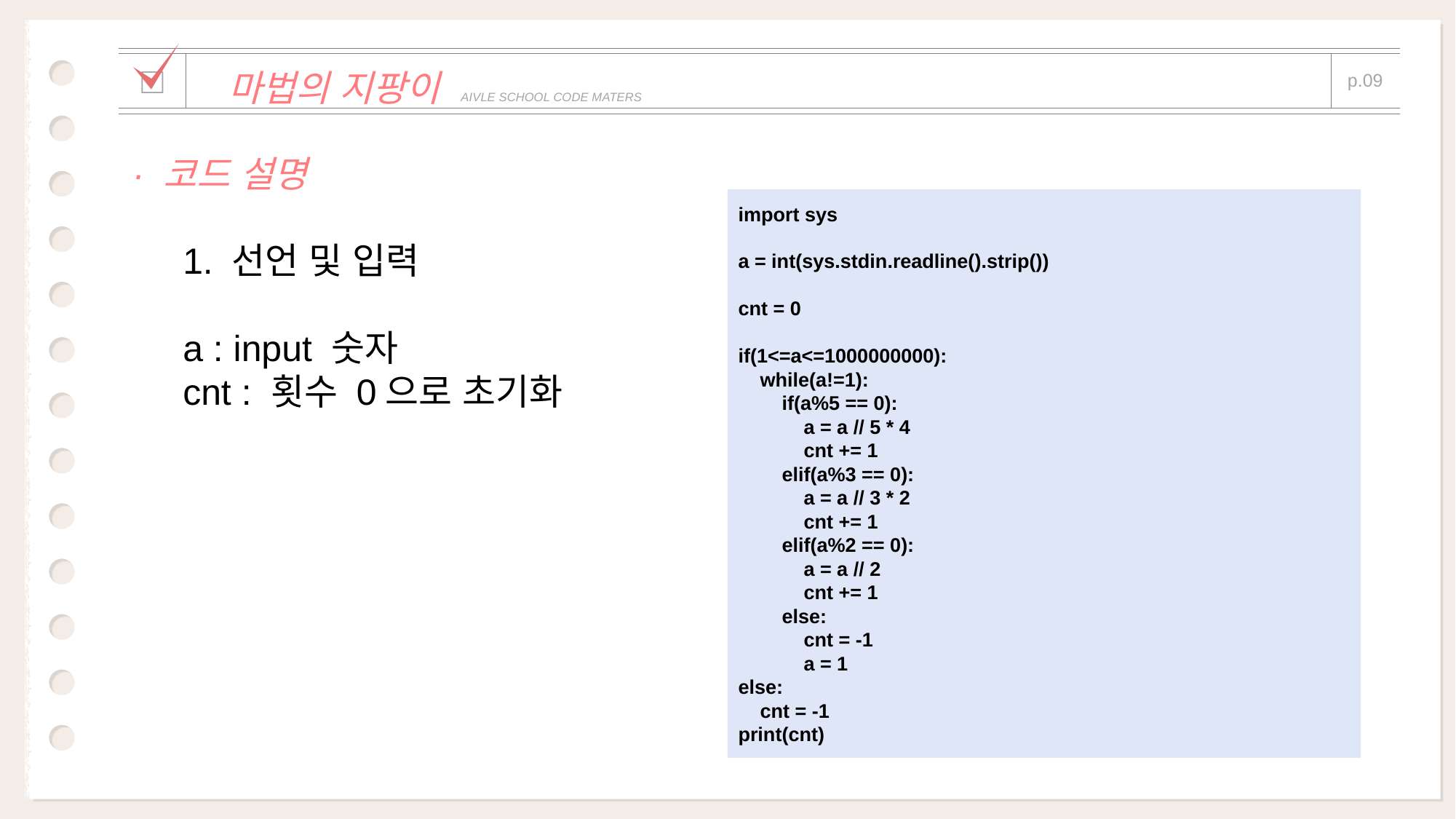

|  |  |  |
| --- | --- | --- |
| □ | 마법의 지팡이 AIVLE SCHOOL CODE MATERS | p.09 |
|  |  |  |
· 코드 설명
import sys

a = int(sys.stdin.readline().strip())

cnt = 0

if(1<=a<=1000000000):
    while(a!=1):
        if(a%5 == 0):
            a = a // 5 * 4
            cnt += 1
        elif(a%3 == 0):
            a = a // 3 * 2
            cnt += 1
        elif(a%2 == 0):
            a = a // 2
            cnt += 1
        else:
            cnt = -1
            a = 1
else:
    cnt = -1
print(cnt)
1. 선언 및 입력

a : input 숫자
cnt : 횟수 0으로 초기화